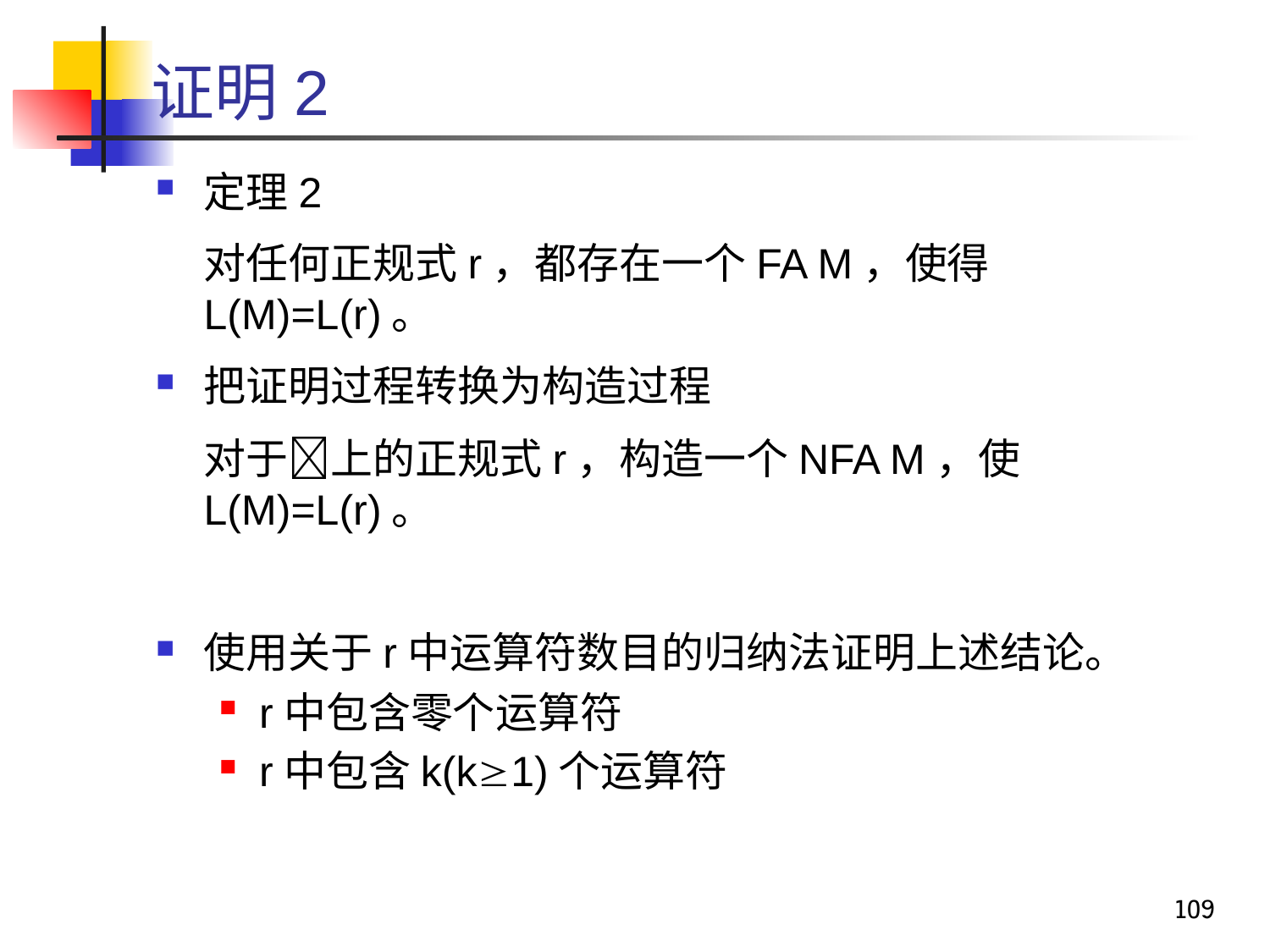

# 证明2
定理2
	对任何正规式r，都存在一个FA M，使得L(M)=L(r)。
把证明过程转换为构造过程
	对于Σ上的正规式r，构造一个NFA M，使L(M)=L(r)。

使用关于r中运算符数目的归纳法证明上述结论。
r中包含零个运算符
r中包含k(k≥1)个运算符
109